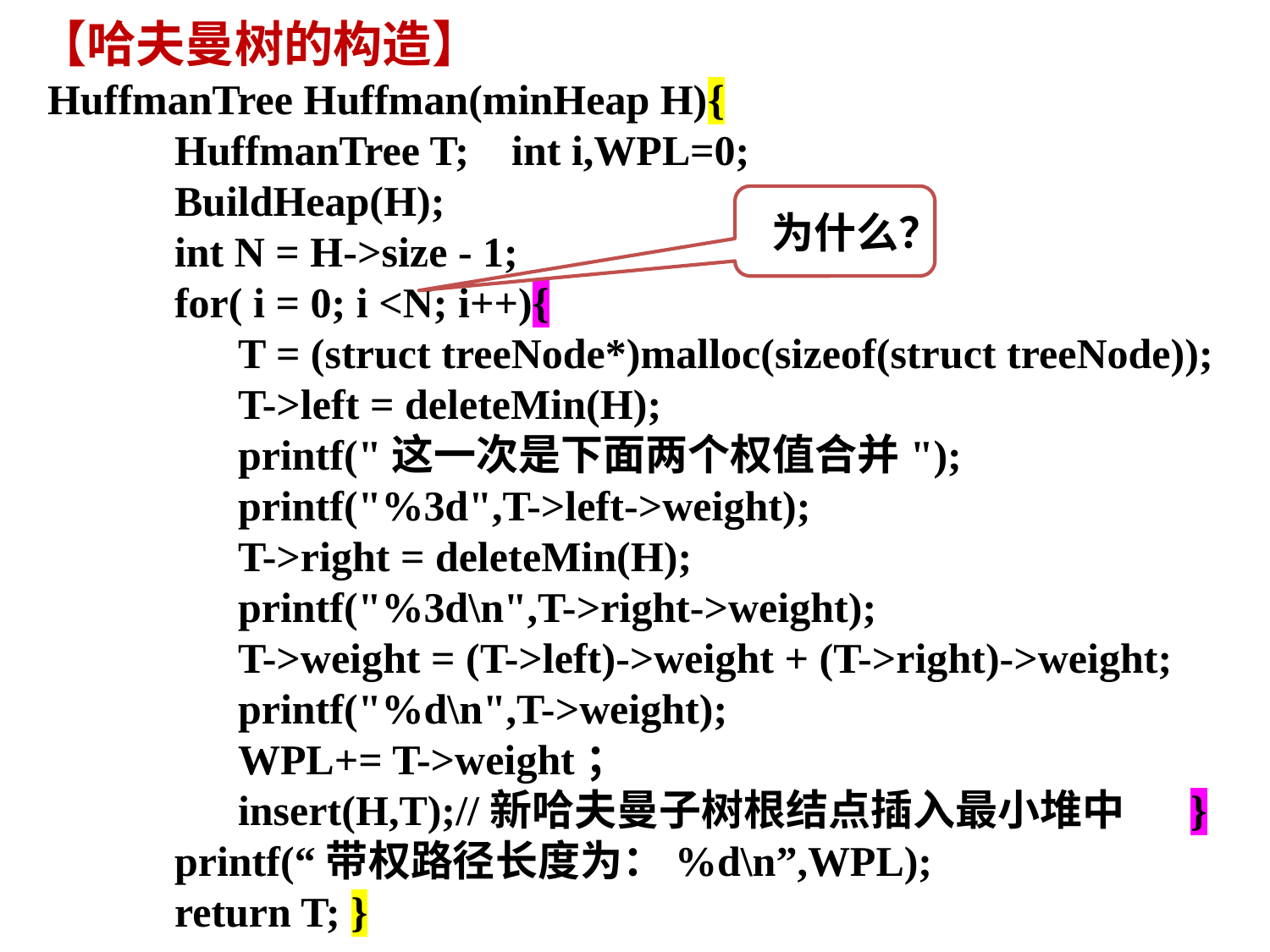

【哈夫曼树的构造】
HuffmanTree Huffman(minHeap H){
	HuffmanTree T;    int i,WPL=0;
	BuildHeap(H);
	int N = H->size - 1;
	for( i = 0; i <N; i++){
	      T = (struct treeNode*)malloc(sizeof(struct treeNode));
	      T->left = deleteMin(H);
	      printf("这一次是下面两个权值合并");
	      printf("%3d",T->left->weight);
	      T->right = deleteMin(H);
	      printf("%3d\n",T->right->weight);
	      T->weight = (T->left)->weight + (T->right)->weight;
	      printf("%d\n",T->weight);
	      WPL+= T->weight；
	      insert(H,T);//新哈夫曼子树根结点插入最小堆中 	}
	printf(“带权路径长度为：%d\n”,WPL);
            return T; }
为什么？